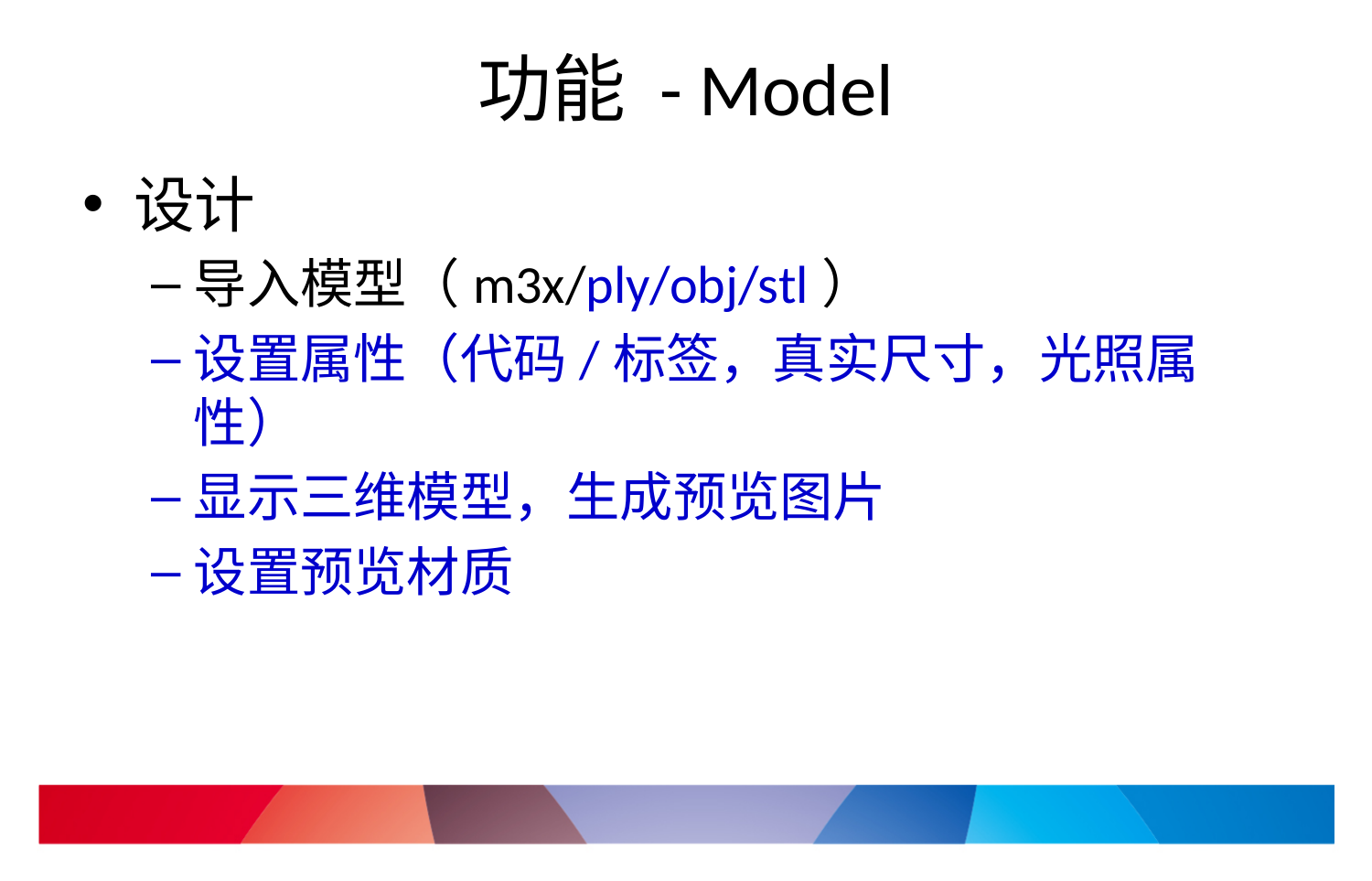

# 功能 - Model
设计
导入模型（m3x/ply/obj/stl）
设置属性（代码/标签，真实尺寸，光照属性）
显示三维模型，生成预览图片
设置预览材质